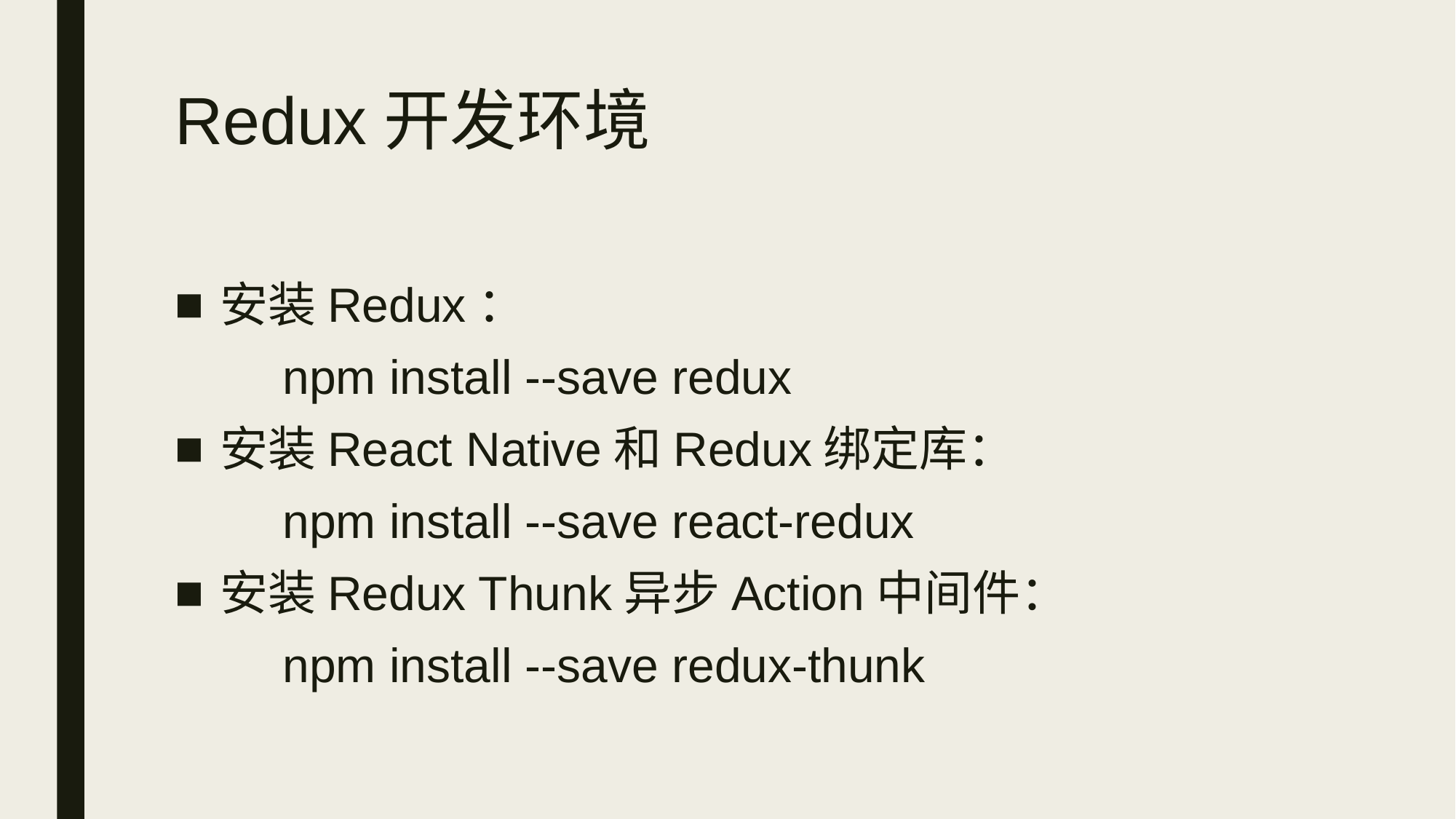

# Redux开发环境
安装Redux：
	npm install --save redux
安装React Native和Redux绑定库：
	npm install --save react-redux
安装Redux Thunk异步Action中间件：
	npm install --save redux-thunk